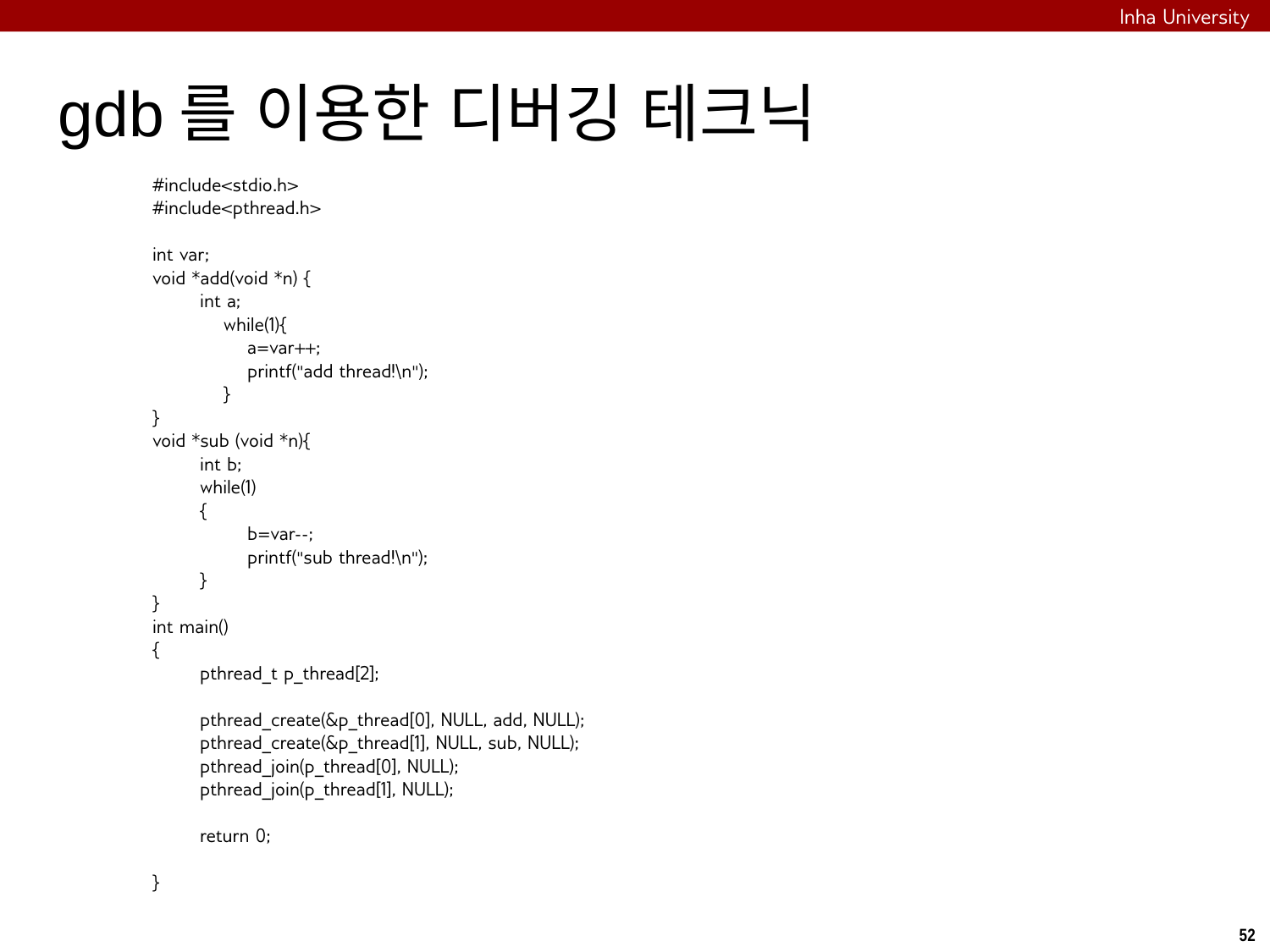

Inha University
# gdb를 이용한 디버깅 테크닉
#include<stdio.h>
#include<pthread.h>

int var;
void *add(void *n) {
        int a;
            while(1){
                a=var++;
                printf("add thread!\n");
            }
}
void *sub (void *n){
        int b;
        while(1)
        {
                b=var--;
                printf("sub thread!\n");
        }
}
int main()
{
        pthread_t p_thread[2];

        pthread_create(&p_thread[0], NULL, add, NULL);
        pthread_create(&p_thread[1], NULL, sub, NULL);
        pthread_join(p_thread[0], NULL);
        pthread_join(p_thread[1], NULL);

        return 0;

}